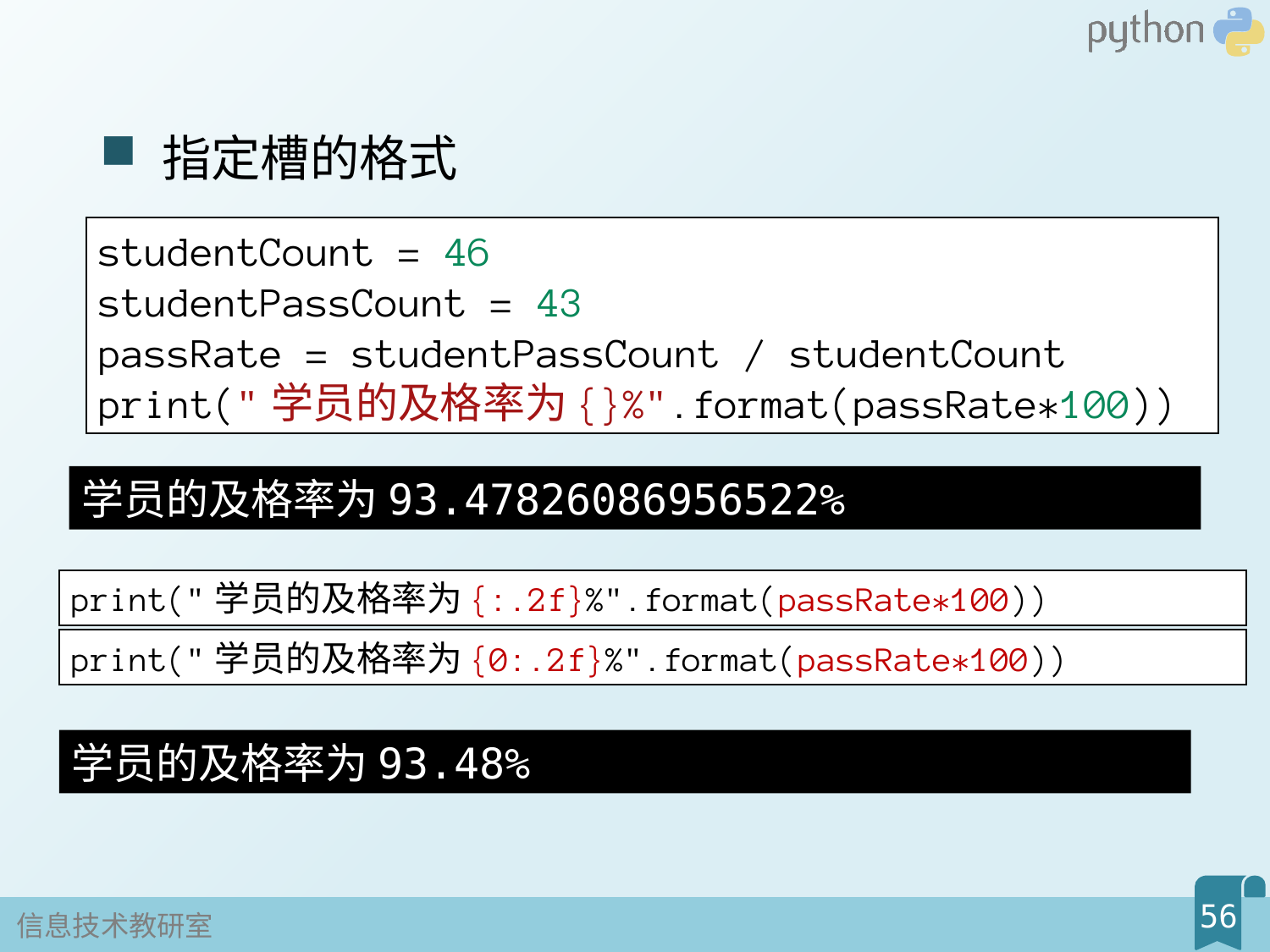

指定槽的格式
studentCount = 46
studentPassCount = 43
passRate = studentPassCount / studentCount
print("学员的及格率为{}%".format(passRate*100))
学员的及格率为93.47826086956522%
print("学员的及格率为{:.2f}%".format(passRate*100))
print("学员的及格率为{0:.2f}%".format(passRate*100))
学员的及格率为93.48%
56